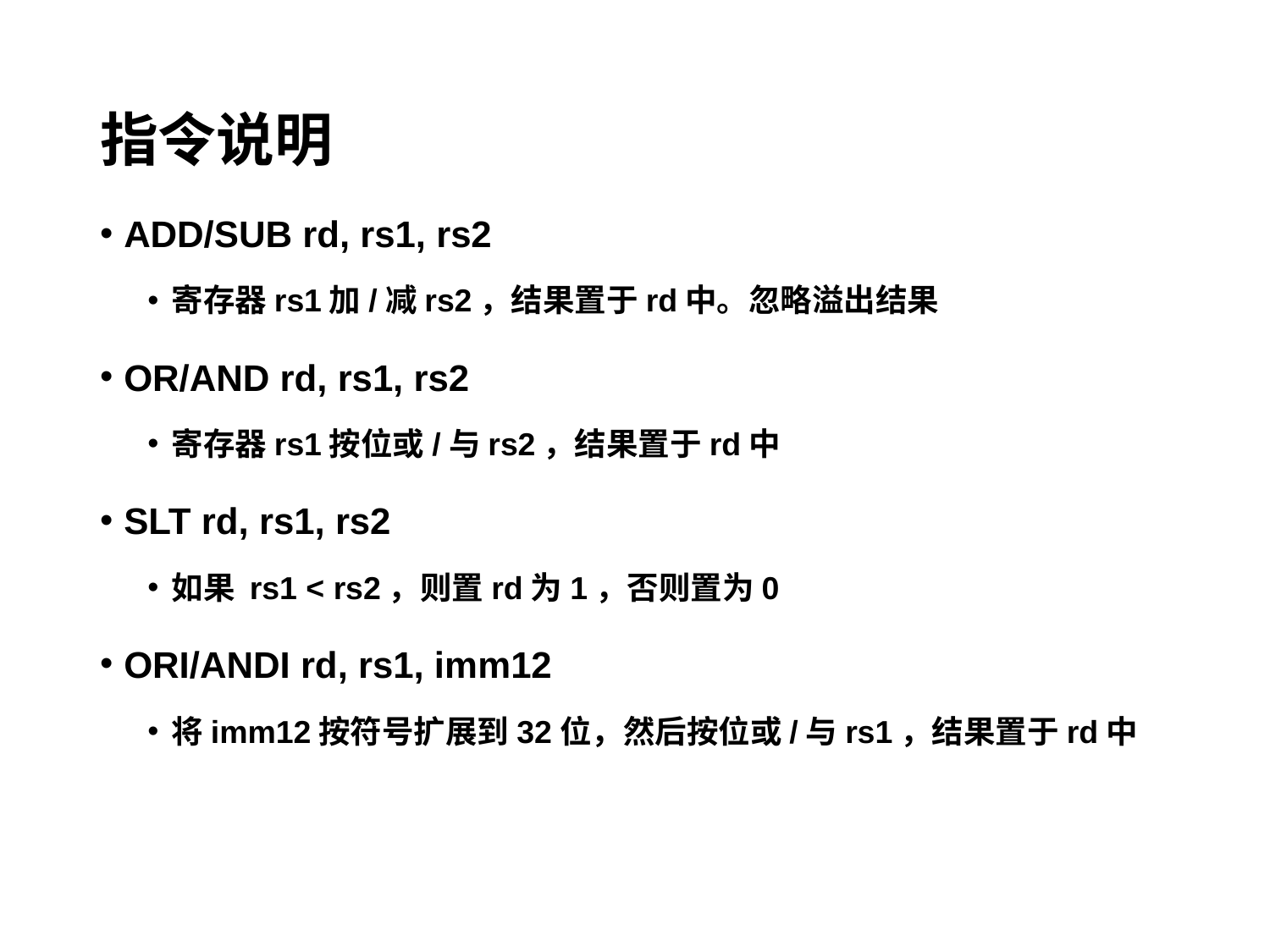

# 指令说明
ADD/SUB rd, rs1, rs2
寄存器rs1加/减rs2，结果置于rd中。忽略溢出结果
OR/AND rd, rs1, rs2
寄存器rs1按位或/与rs2，结果置于rd中
SLT rd, rs1, rs2
如果 rs1 < rs2，则置rd为1，否则置为0
ORI/ANDI rd, rs1, imm12
将imm12按符号扩展到32位，然后按位或/与rs1，结果置于rd中